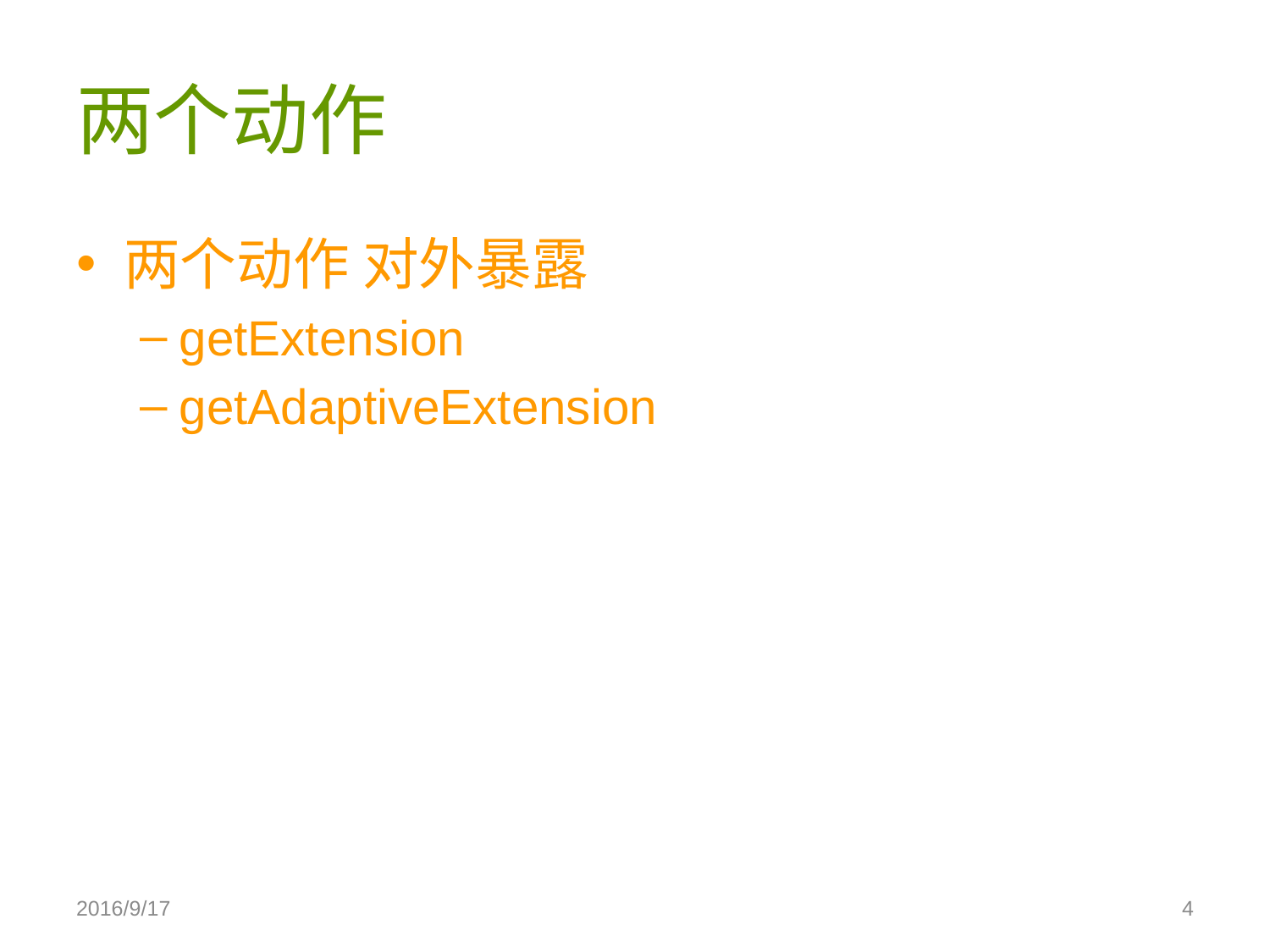

# 两个动作
两个动作 对外暴露
getExtension
getAdaptiveExtension

2016/9/17
4